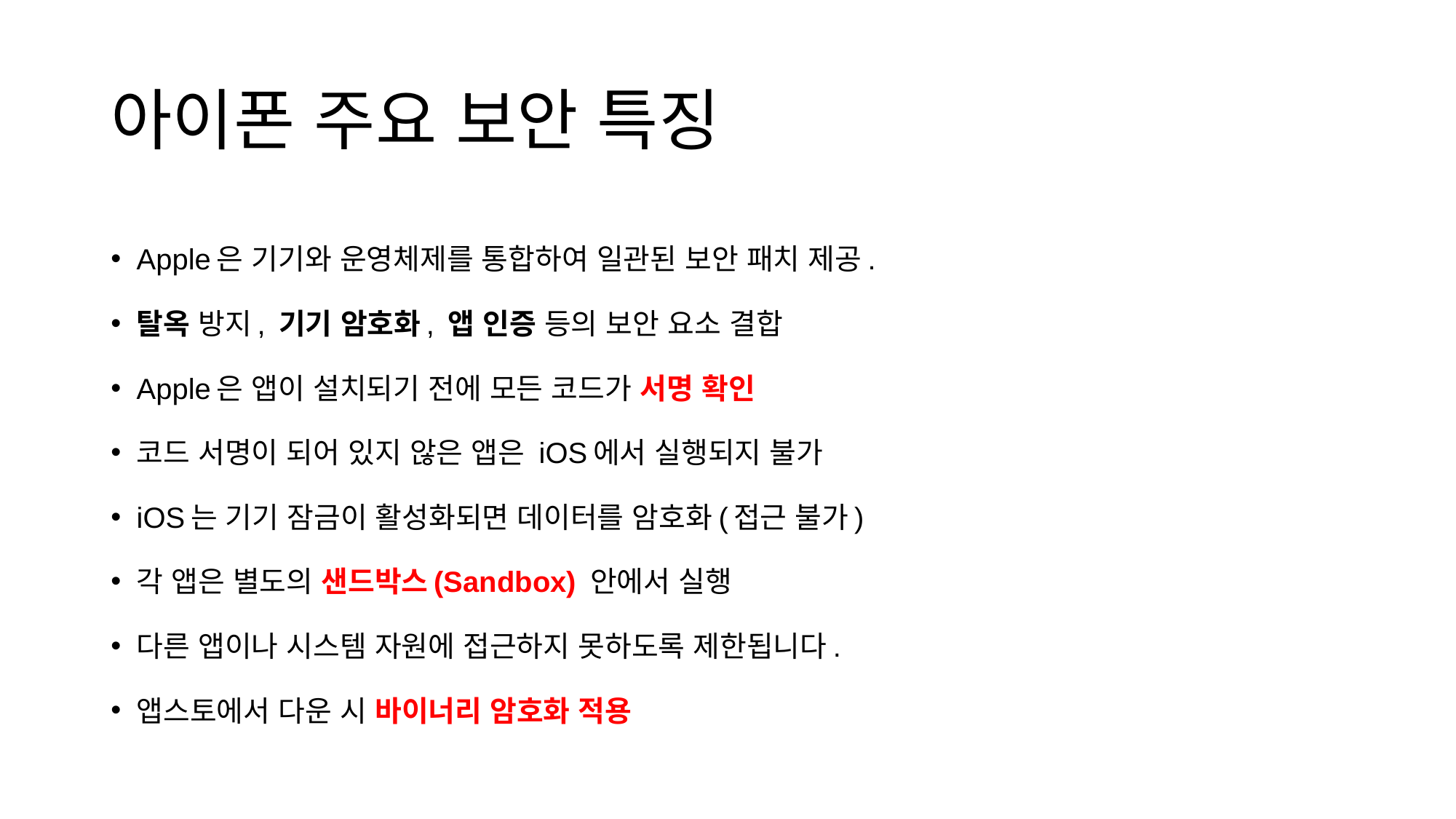

# 아이폰 주요 보안 특징
Apple은 기기와 운영체제를 통합하여 일관된 보안 패치 제공.
탈옥 방지, 기기 암호화, 앱 인증 등의 보안 요소 결합
Apple은 앱이 설치되기 전에 모든 코드가 서명 확인
코드 서명이 되어 있지 않은 앱은 iOS에서 실행되지 불가
iOS는 기기 잠금이 활성화되면 데이터를 암호화(접근 불가)
각 앱은 별도의 샌드박스(Sandbox) 안에서 실행
다른 앱이나 시스템 자원에 접근하지 못하도록 제한됩니다.
앱스토에서 다운 시 바이너리 암호화 적용